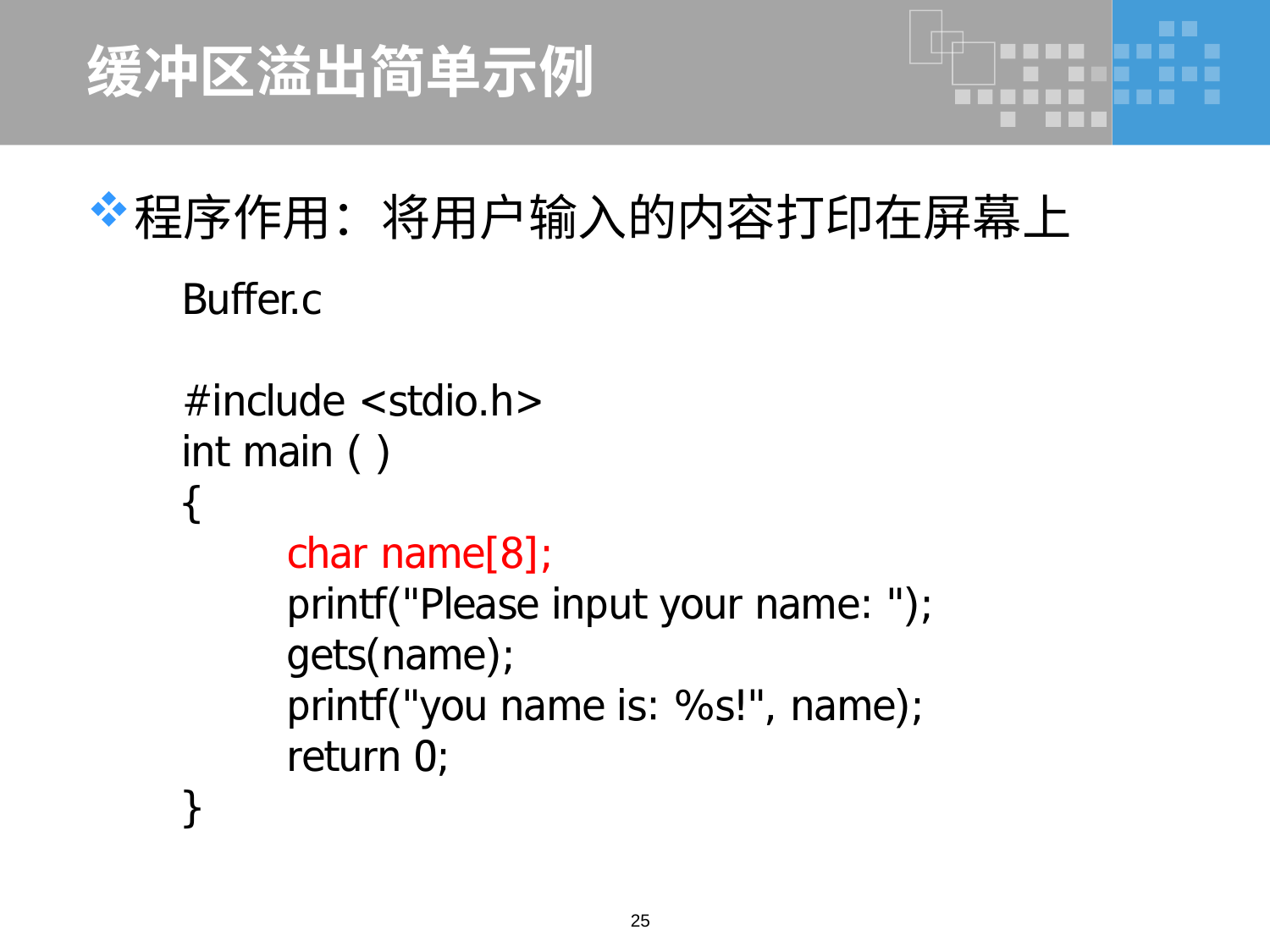

# 缓冲区溢出简单示例
程序作用：将用户输入的内容打印在屏幕上

Buffer.c

#include <stdio.h>
int main ( )
{
        char name[8];
        printf("Please input your name: ");
        gets(name);
        printf("you name is: %s!", name);
        return 0;
}
25